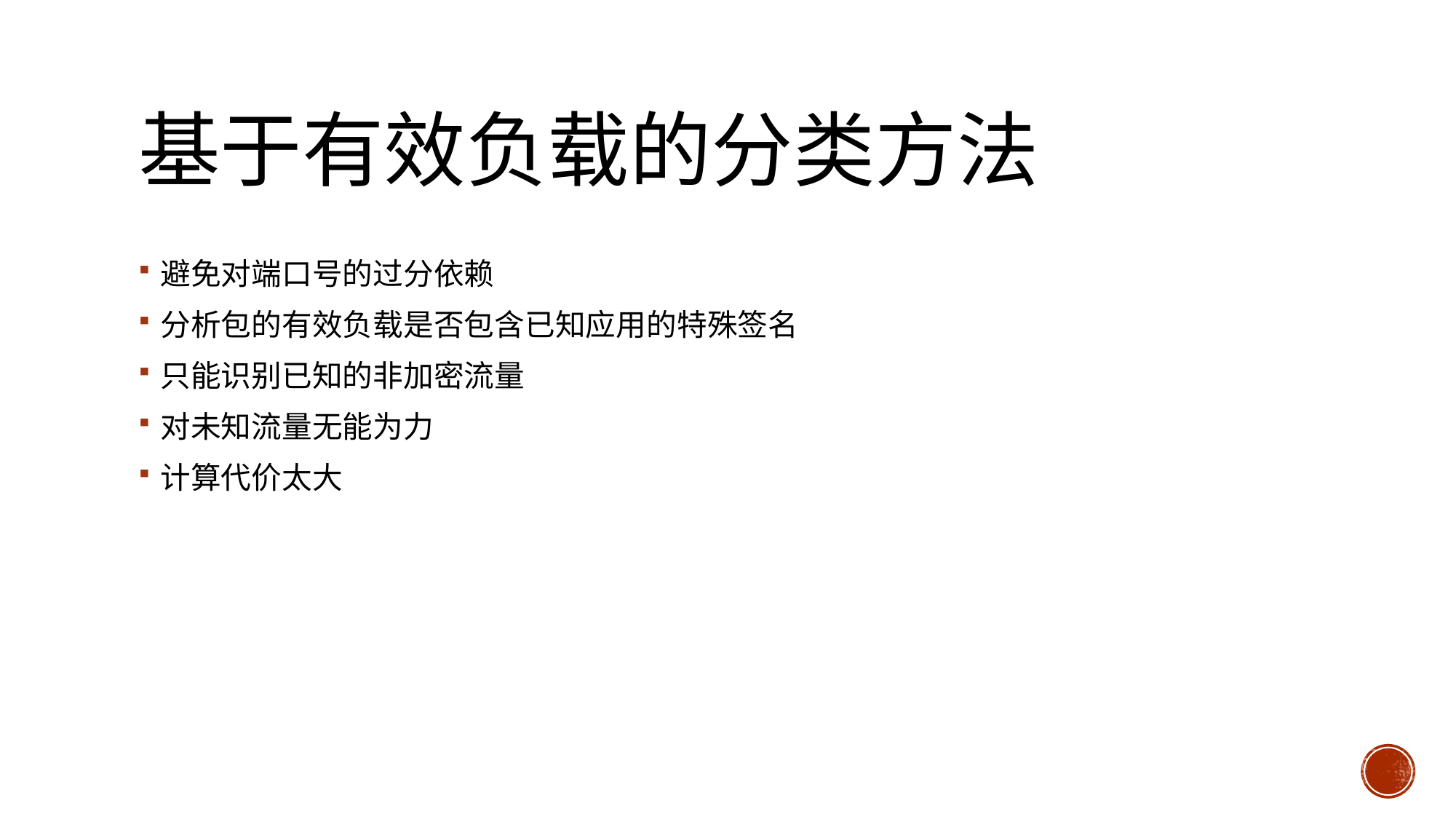

# 基于有效负载的分类方法
避免对端口号的过分依赖
分析包的有效负载是否包含已知应用的特殊签名
只能识别已知的非加密流量
对未知流量无能为力
计算代价太大